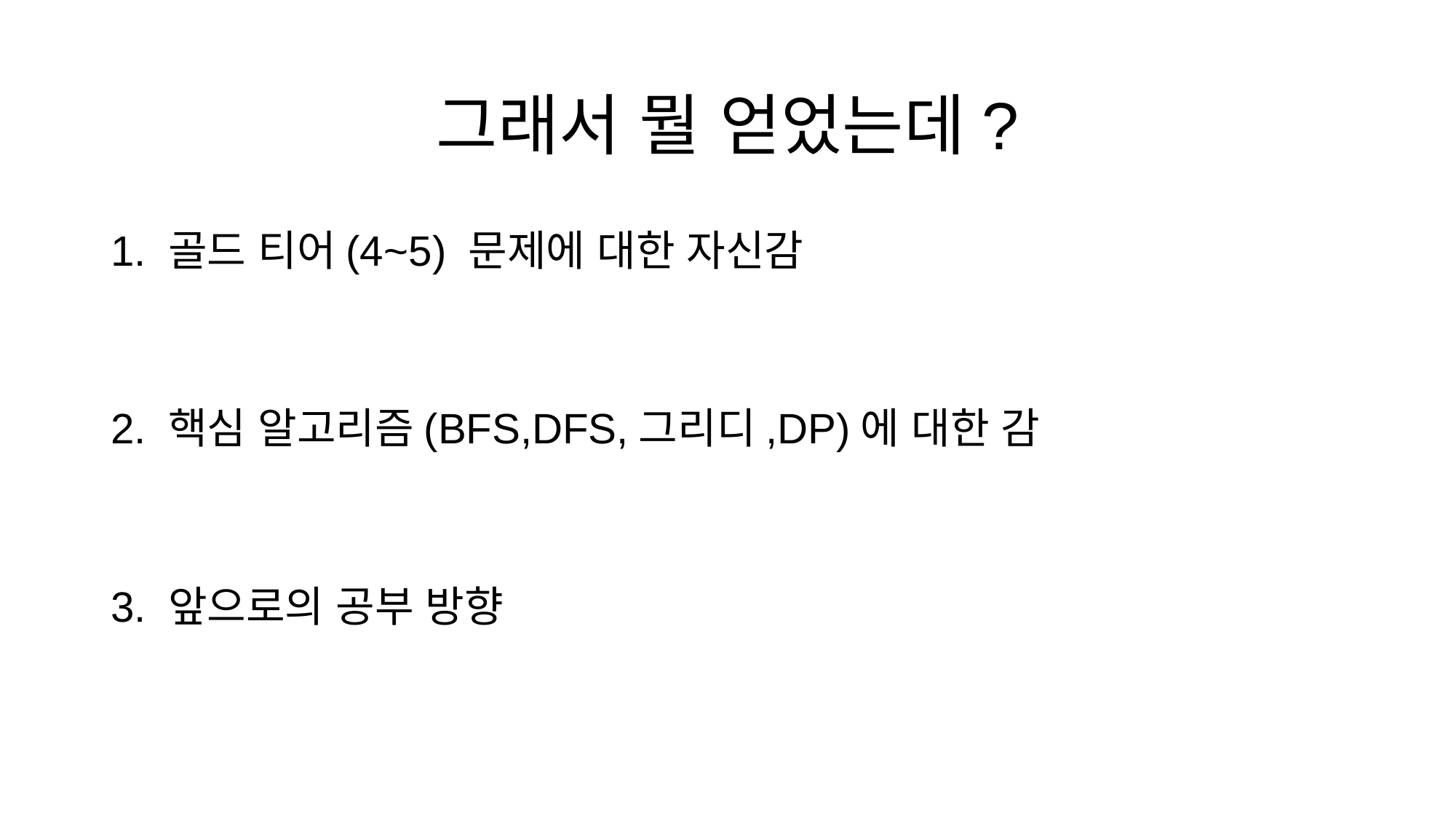

# 그래서 뭘 얻었는데?
1. 골드 티어(4~5) 문제에 대한 자신감

2. 핵심 알고리즘(BFS,DFS,그리디,DP)에 대한 감

3. 앞으로의 공부 방향